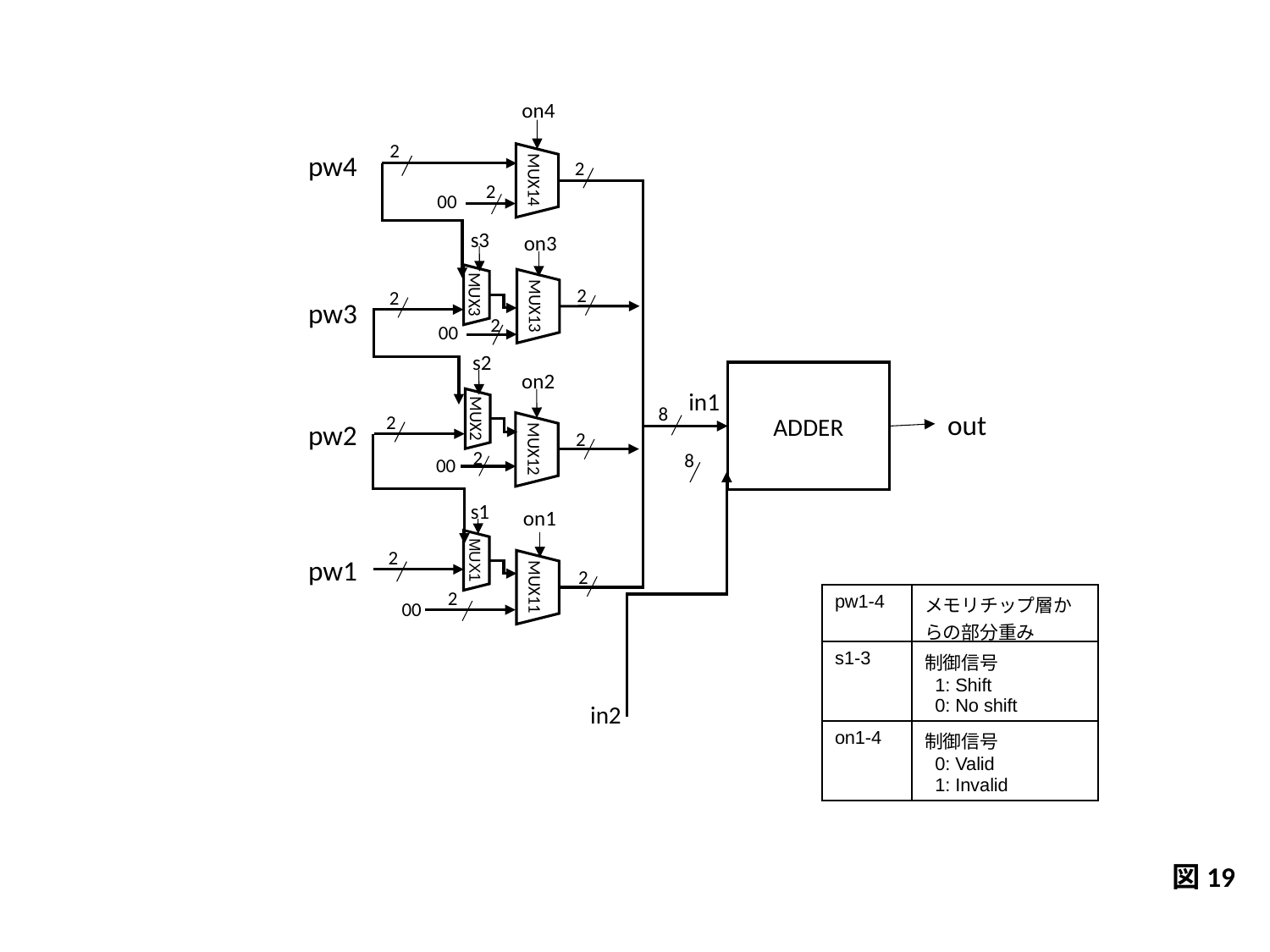

on4
2
pw4
2
MUX14
2
00
s3
on3
2
2
MUX3
MUX13
pw3
2
00
s2
on2
ADDER
in1
8
out
2
MUX2
pw2
2
MUX12
2
8
00
s1
on1
2
pw1
MUX1
2
MUX11
2
| pw1-4 | メモリチップ層からの部分重み |
| --- | --- |
| s1-3 | 制御信号 1: Shift 0: No shift |
| on1-4 | 制御信号 0: Valid 1: Invalid |
00
in2
図19